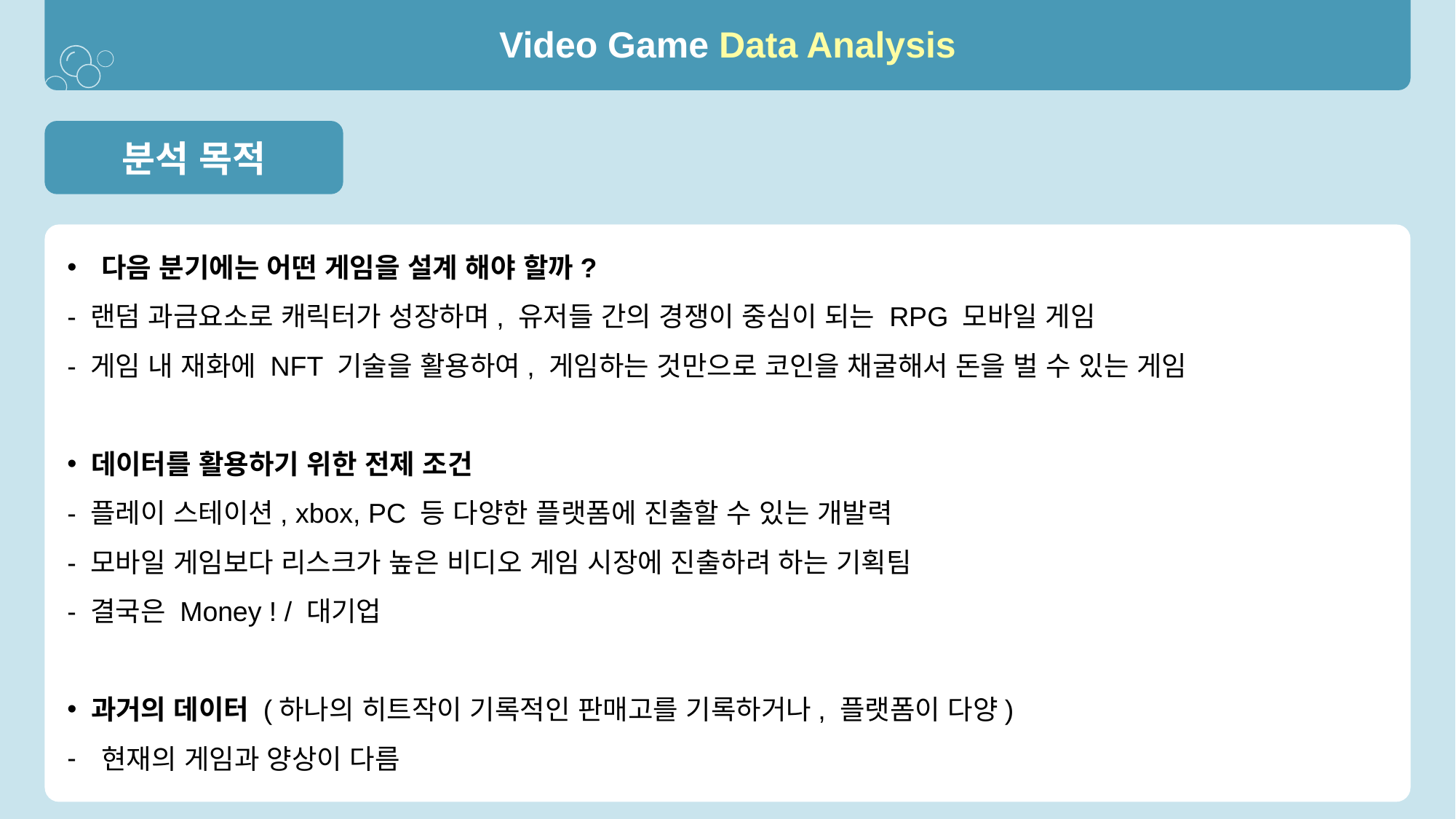

Video Game Data Analysis

분석 목적
과거의 데이터 (하나의 히트작이 기록적인 판매고를 기록하거나, 플랫폼이 다양)
현재의 게임과 양상이 다름
다음 분기에는 어떤 게임을 설계 해야 할까?
- 랜덤 과금요소로 캐릭터가 성장하며, 유저들 간의 경쟁이 중심이 되는 RPG 모바일 게임
- 게임 내 재화에 NFT 기술을 활용하여, 게임하는 것만으로 코인을 채굴해서 돈을 벌 수 있는 게임

 데이터를 활용하기 위한 전제 조건
- 플레이 스테이션, xbox, PC 등 다양한 플랫폼에 진출할 수 있는 개발력
- 모바일 게임보다 리스크가 높은 비디오 게임 시장에 진출하려 하는 기획팀
- 결국은 Money ! / 대기업

 과거의 데이터 (하나의 히트작이 기록적인 판매고를 기록하거나, 플랫폼이 다양)
현재의 게임과 양상이 다름